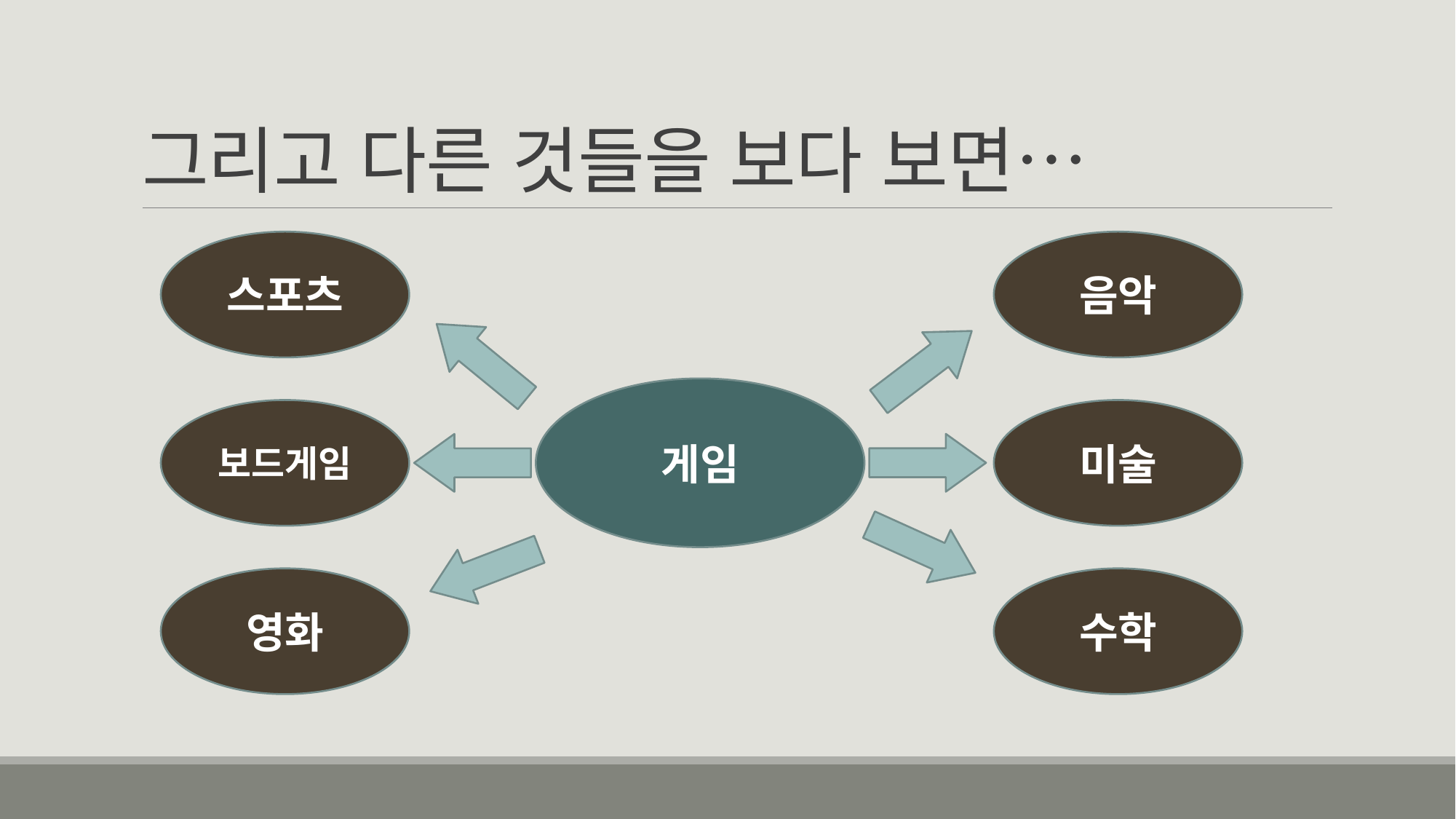

# 그리고 다른 것들을 보다 보면…
음악
스포츠

게임
미술
보드게임

수학
영화